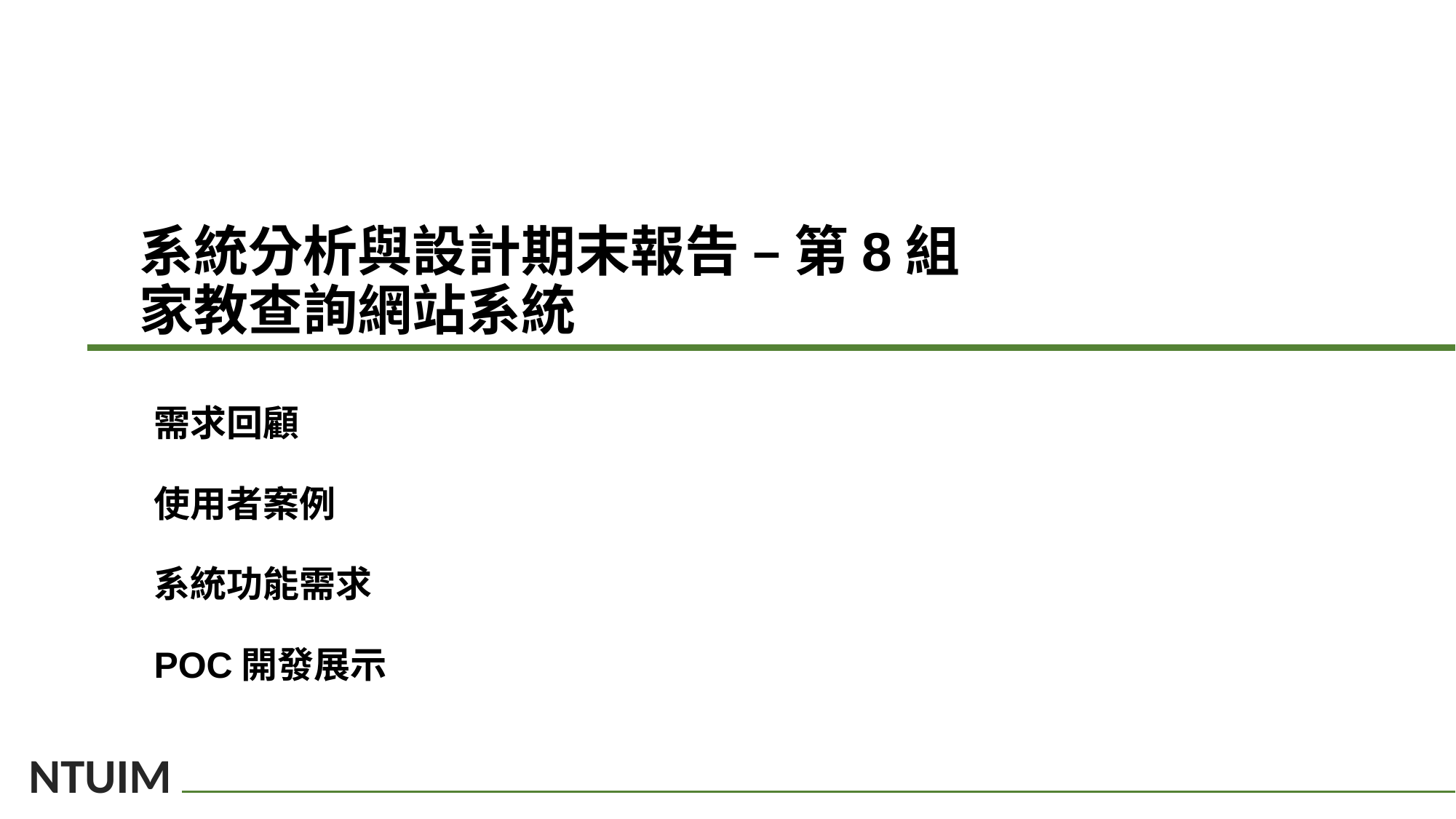

# 系統分析與設計期末報告 – 第8組 家教查詢網站系統
需求回顧
使用者案例
系統功能需求
POC開發展示